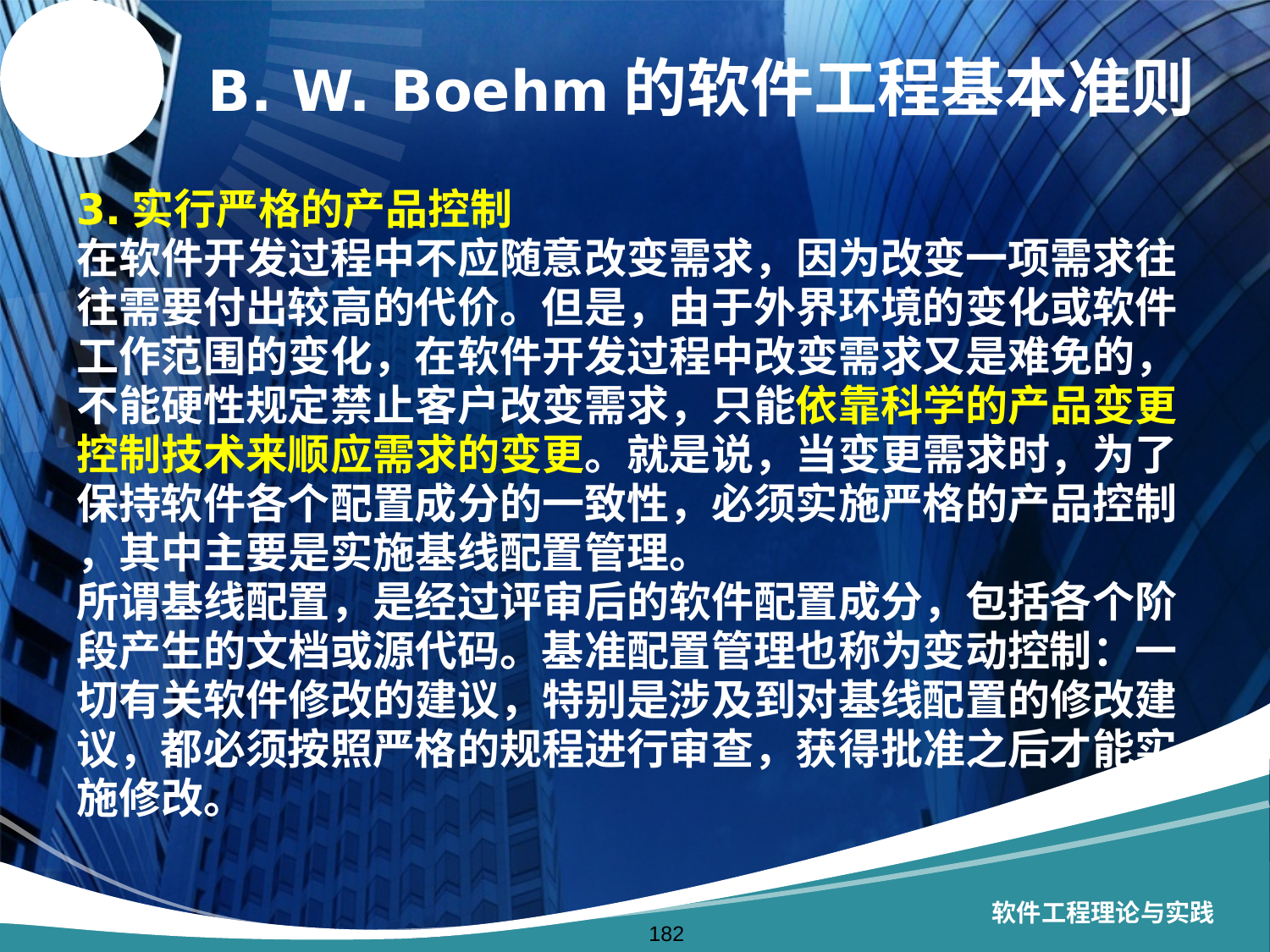

# B. W. Boehm的软件工程基本准则
3.实行严格的产品控制
在软件开发过程中不应随意改变需求，因为改变一项需求往
往需要付出较高的代价。但是，由于外界环境的变化或软件
工作范围的变化，在软件开发过程中改变需求又是难免的，
不能硬性规定禁止客户改变需求，只能依靠科学的产品变更
控制技术来顺应需求的变更。就是说，当变更需求时，为了
保持软件各个配置成分的一致性，必须实施严格的产品控制
，其中主要是实施基线配置管理。
所谓基线配置，是经过评审后的软件配置成分，包括各个阶
段产生的文档或源代码。基准配置管理也称为变动控制：一
切有关软件修改的建议，特别是涉及到对基线配置的修改建
议，都必须按照严格的规程进行审查，获得批准之后才能实
施修改。
软件工程理论与实践
182